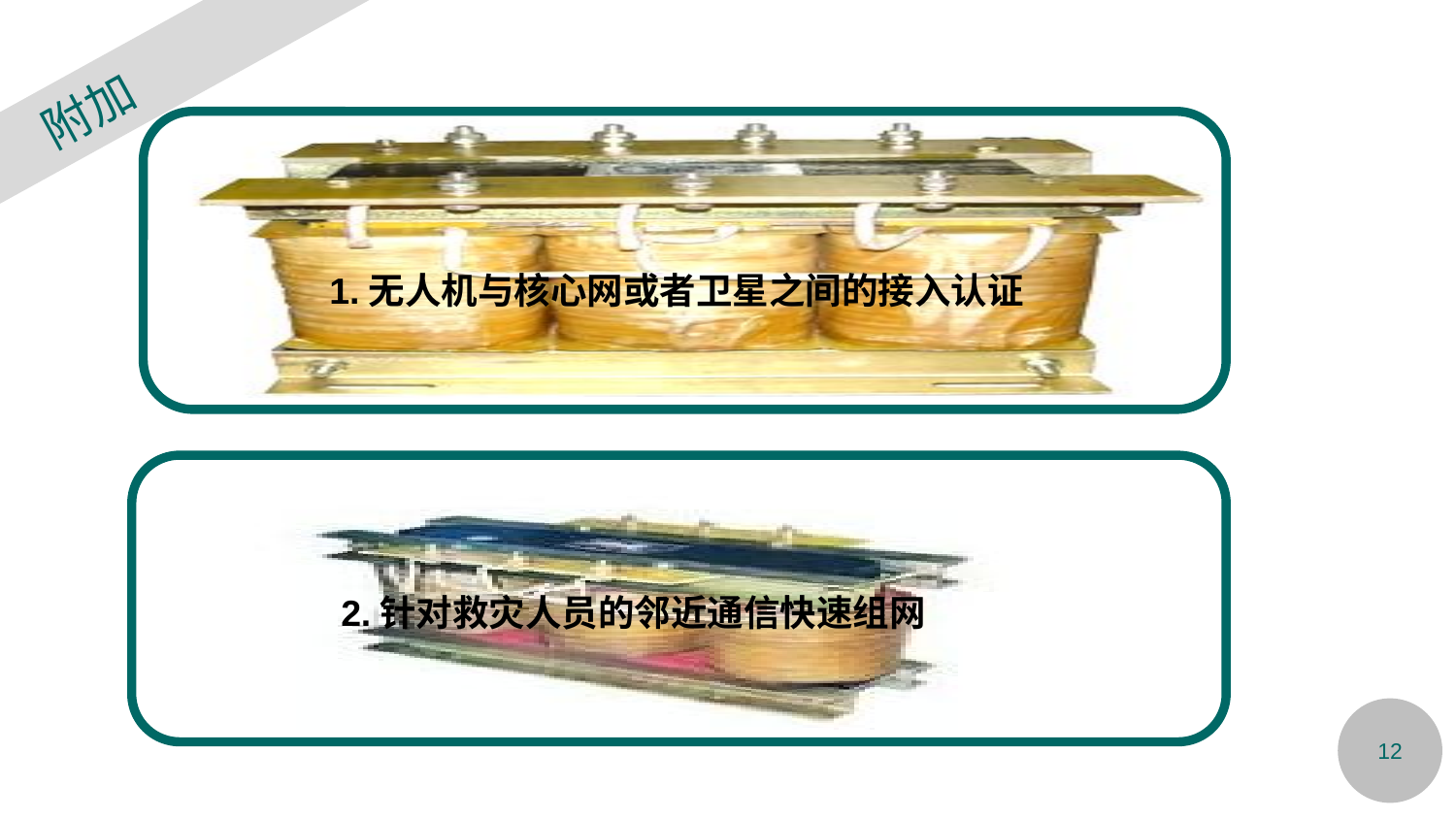

附加

1.无人机与核心网或者卫星之间的接入认证

2.针对救灾人员的邻近通信快速组网

12